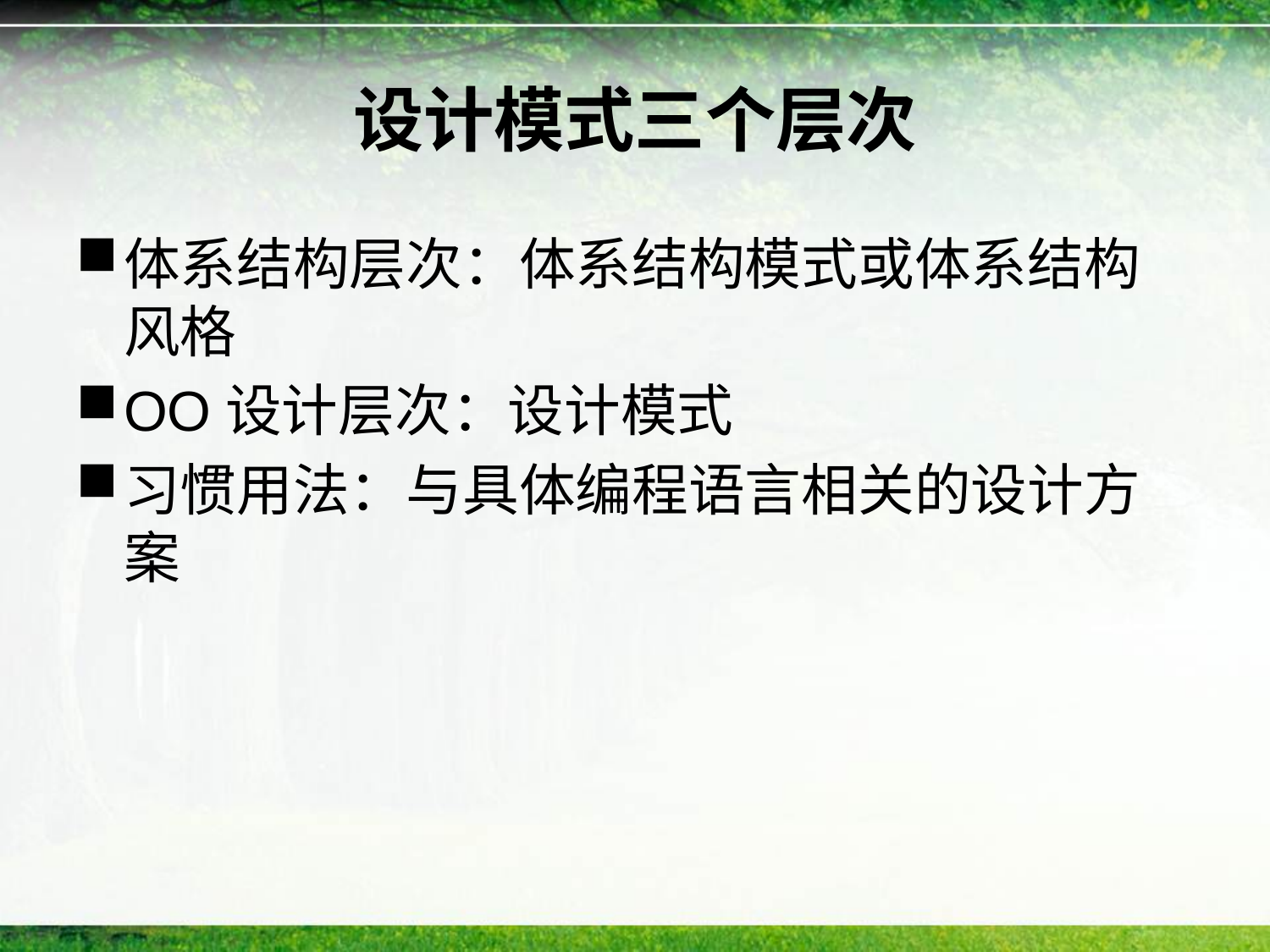

# 设计模式三个层次
体系结构层次：体系结构模式或体系结构风格
OO设计层次：设计模式
习惯用法：与具体编程语言相关的设计方案